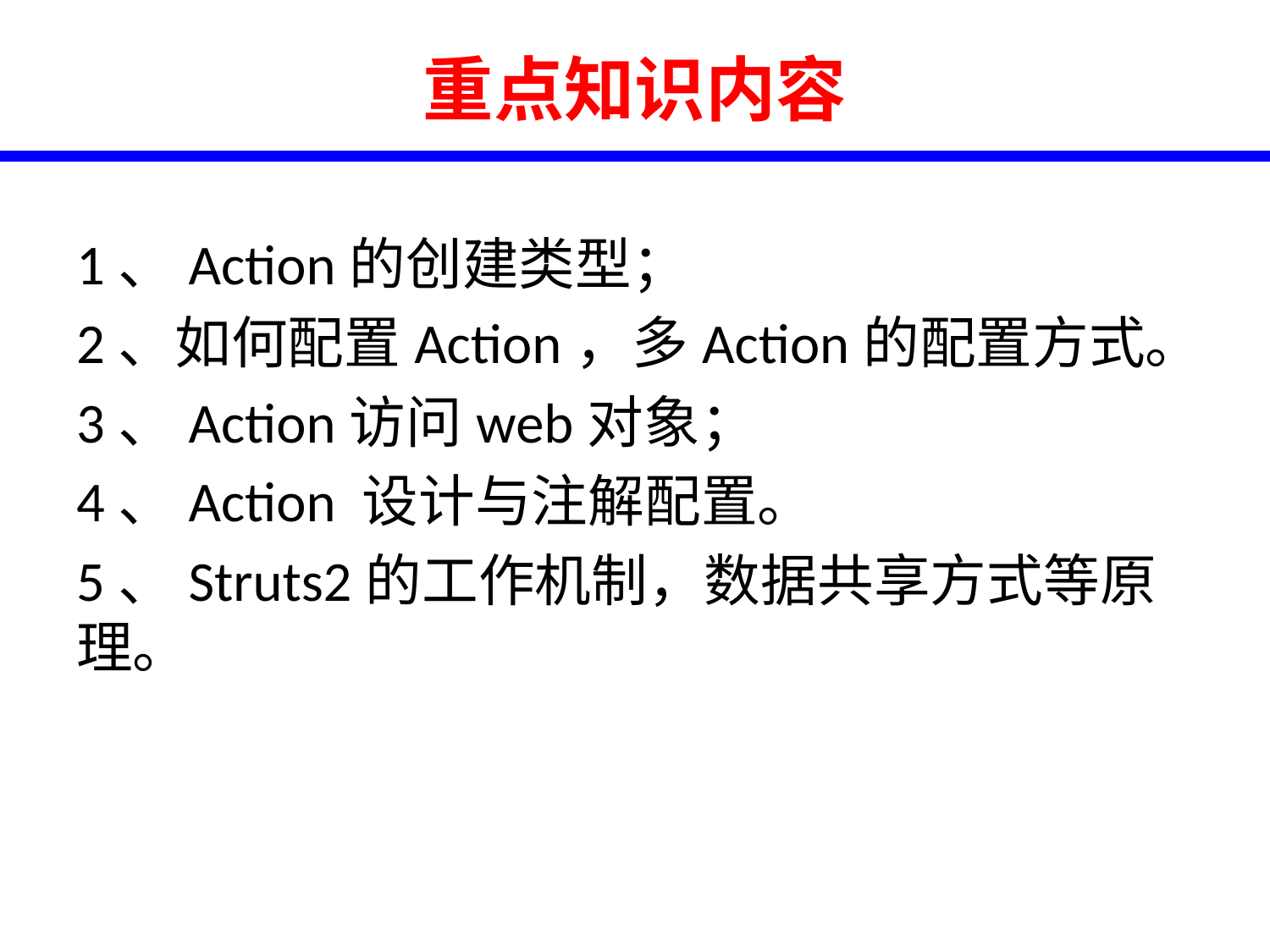

# 重点知识内容
1、Action的创建类型；
2、如何配置Action，多Action的配置方式。
3、Action访问web对象；
4、Action 设计与注解配置。
5、Struts2的工作机制，数据共享方式等原理。